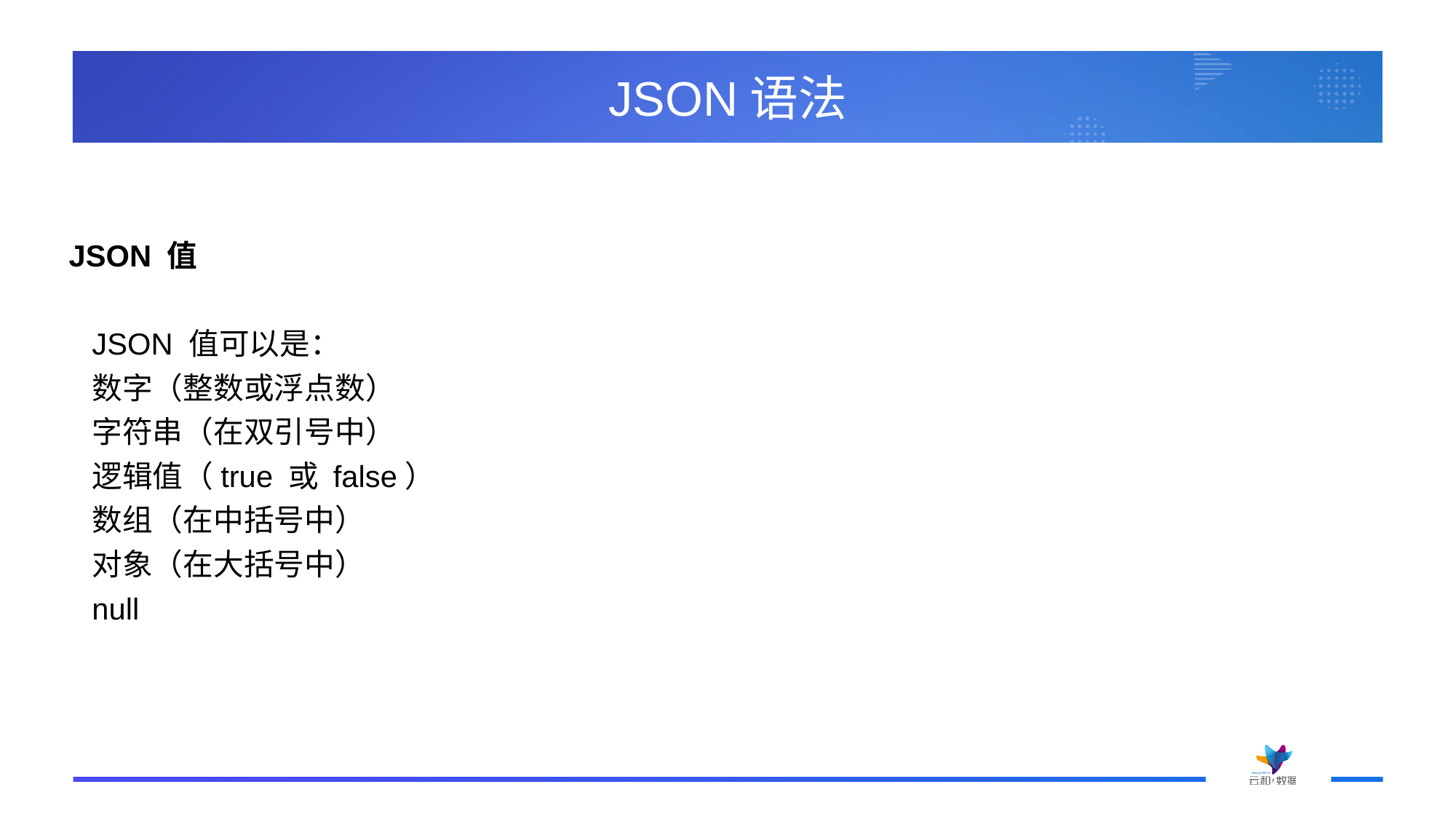

# JSON语法
JSON 值

	JSON 值可以是：
	数字（整数或浮点数）
	字符串（在双引号中）
	逻辑值（true 或 false）
	数组（在中括号中）
	对象（在大括号中）
	null